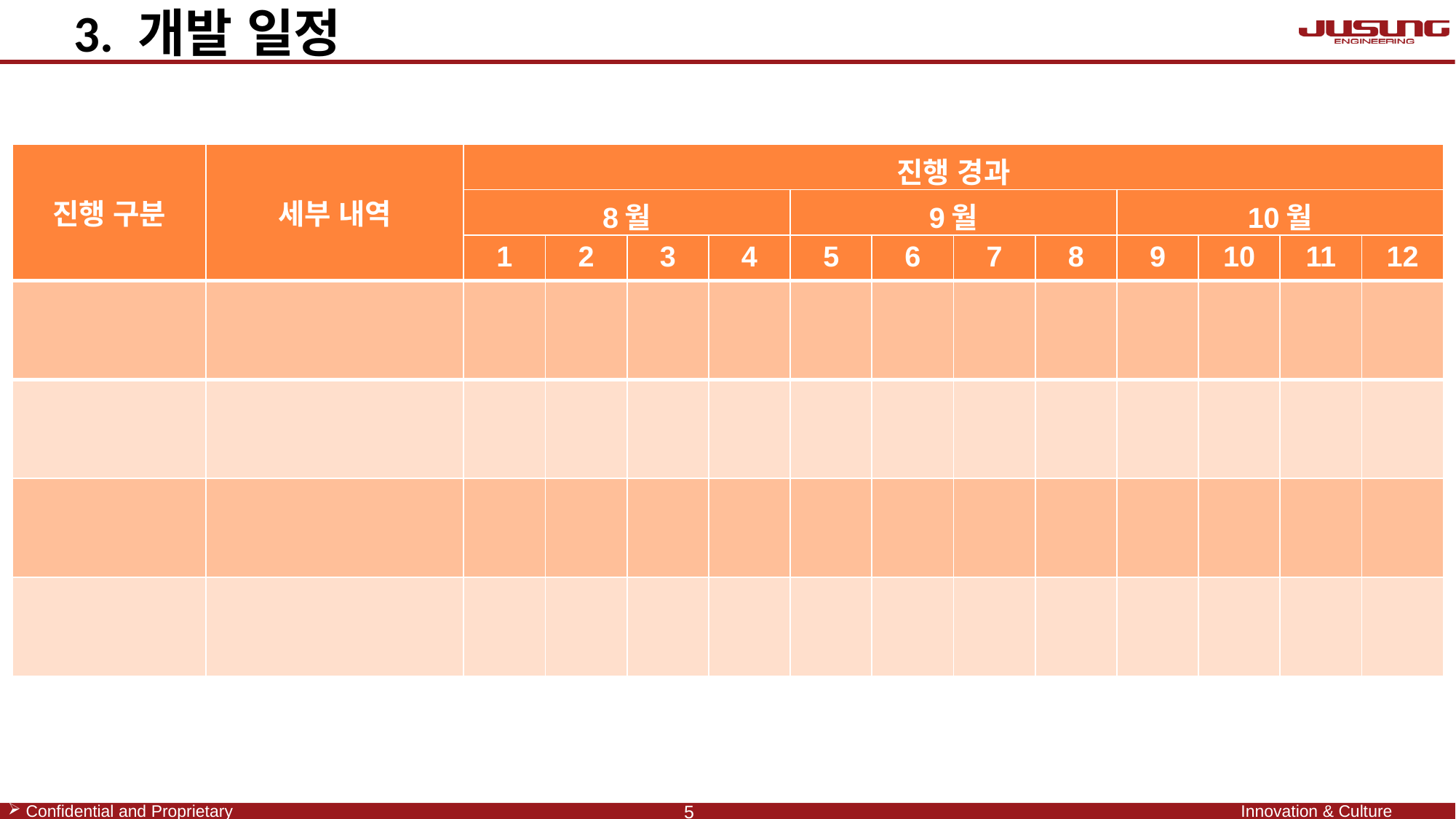

3. 개발 일정
| 진행 구분 | 세부 내역 | 진행 경과 |  |  |  |  |  |  |  |  |  |  |  |
| --- | --- | --- | --- | --- | --- | --- | --- | --- | --- | --- | --- | --- | --- |
|  |  | 8월 |  |  |  | 9월 |  |  |  | 10월 |  |  |  |
|  |  | 1 | 2 | 3 | 4 | 5 | 6 | 7 | 8 | 9 | 10 | 11 | 12 |
|  |  |  |  |  |  |  |  |  |  |  |  |  |  |
|  |  |  |  |  |  |  |  |  |  |  |  |  |  |
|  |  |  |  |  |  |  |  |  |  |  |  |  |  |
|  |  |  |  |  |  |  |  |  |  |  |  |  |  |
5